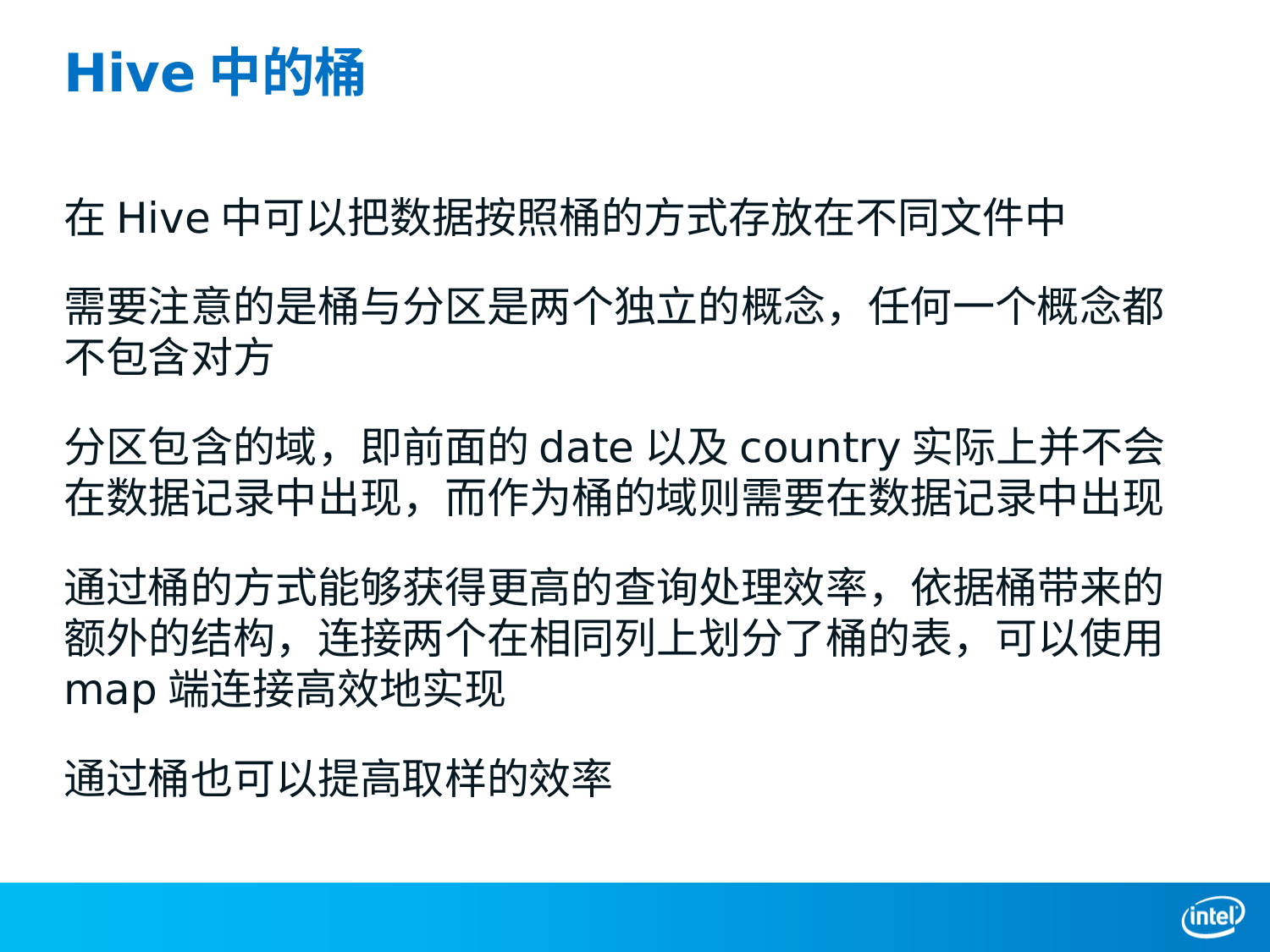

# Hive中的桶
在Hive中可以把数据按照桶的方式存放在不同文件中
需要注意的是桶与分区是两个独立的概念，任何一个概念都不包含对方
分区包含的域，即前面的date以及country实际上并不会在数据记录中出现，而作为桶的域则需要在数据记录中出现
通过桶的方式能够获得更高的查询处理效率，依据桶带来的额外的结构，连接两个在相同列上划分了桶的表，可以使用map端连接高效地实现
通过桶也可以提高取样的效率